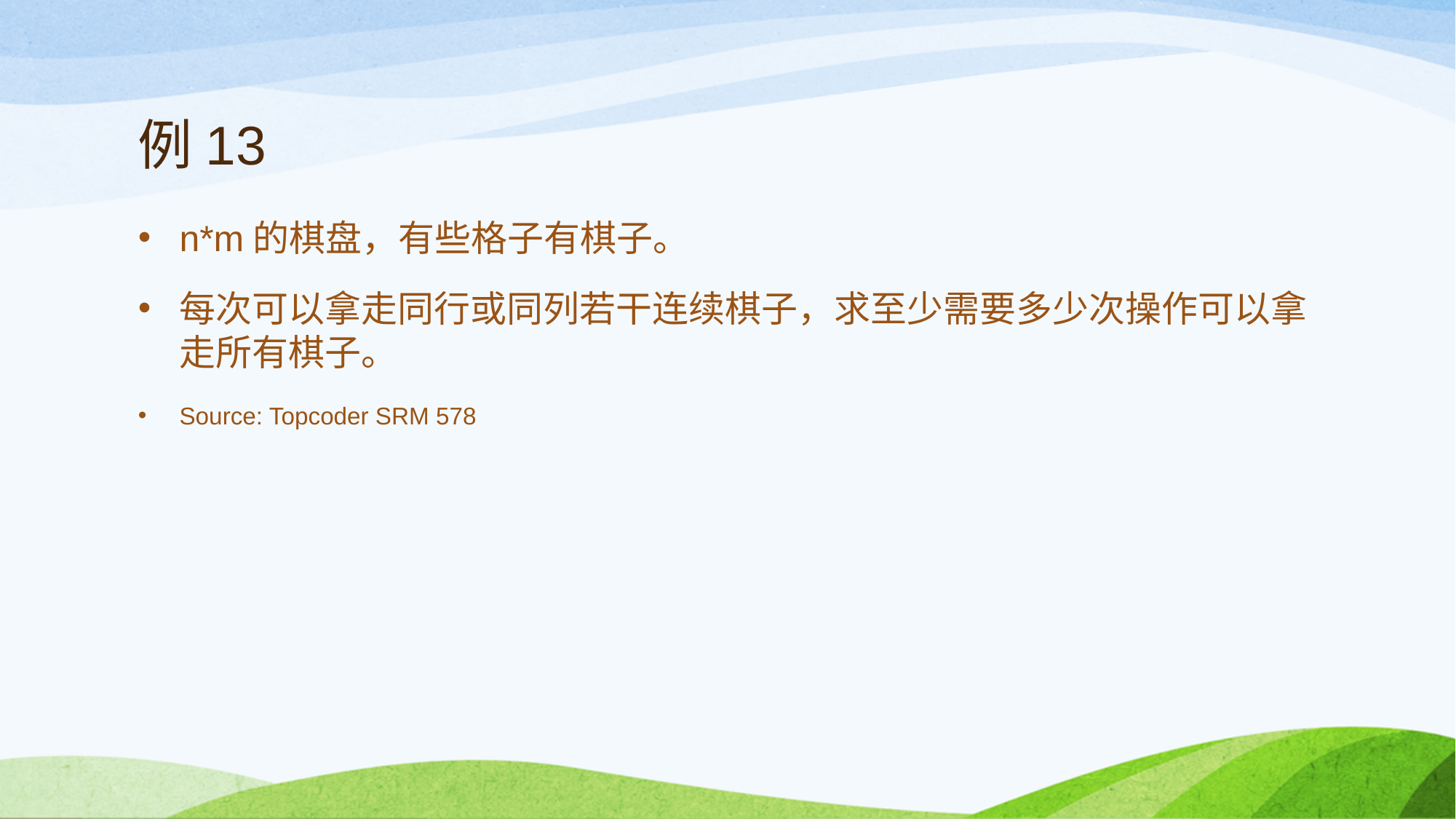

# 例13
n*m的棋盘，有些格子有棋子。
每次可以拿走同行或同列若干连续棋子，求至少需要多少次操作可以拿走所有棋子。
Source: Topcoder SRM 578